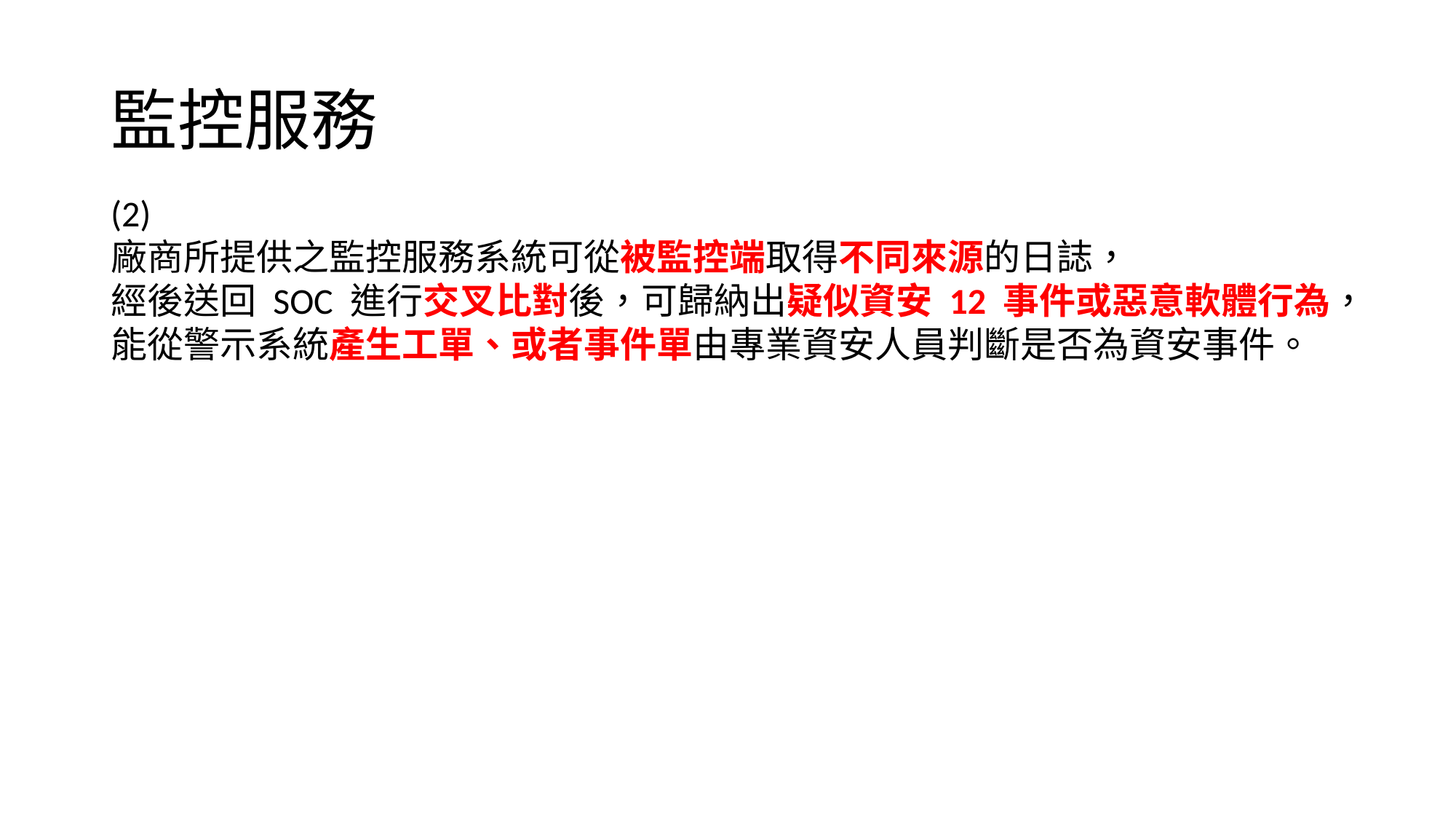

# 監控服務
(2)
廠商所提供之監控服務系統可從被監控端取得不同來源的日誌，
經後送回 SOC 進行交叉比對後，可歸納出疑似資安 12 事件或惡意軟體行為，能從警示系統產生工單、或者事件單由專業資安人員判斷是否為資安事件。